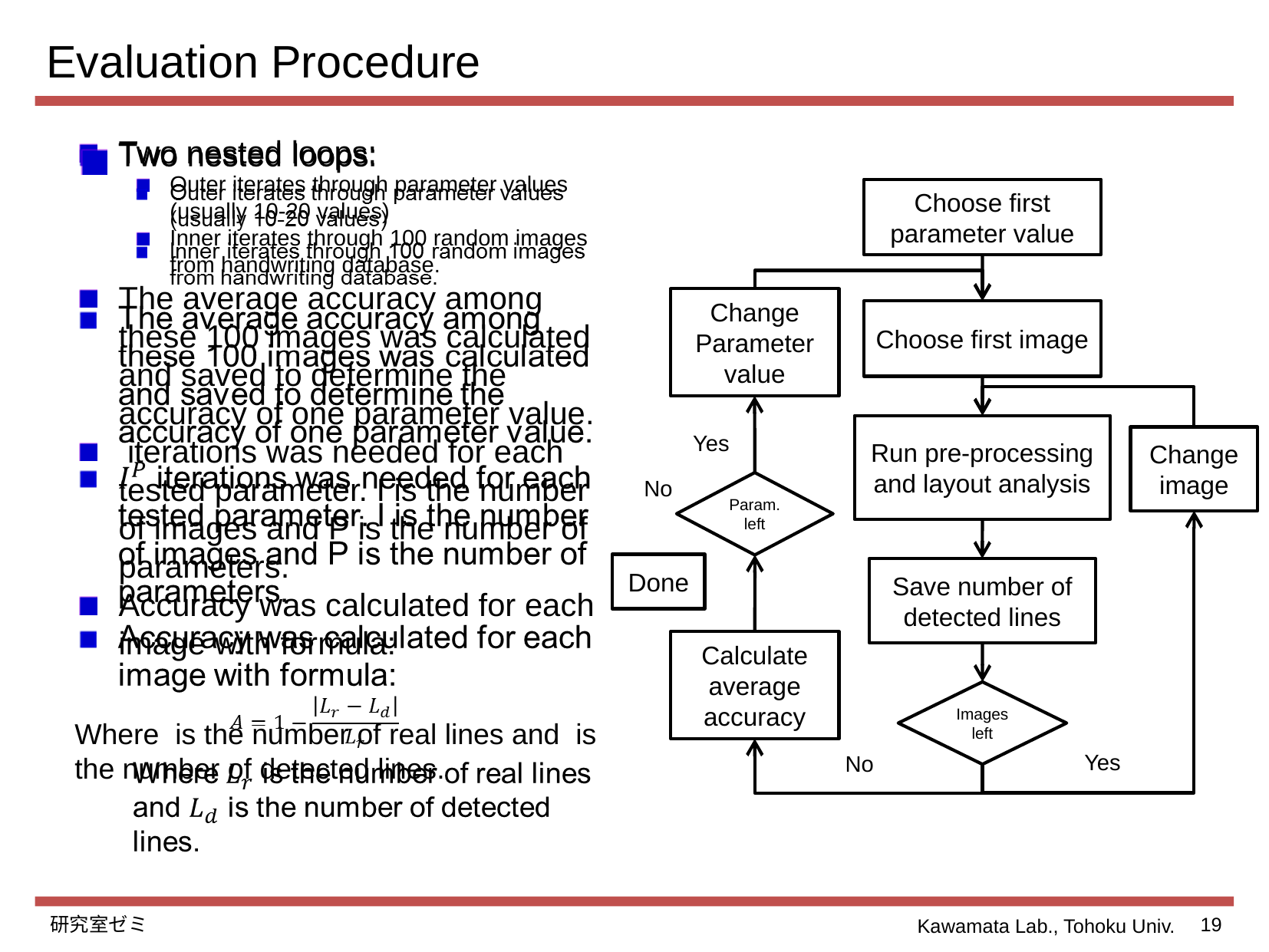

Evaluation Procedure
Two nested loops:
Outer iterates through parameter values (usually 10-20 values)
Inner iterates through 100 random images from handwriting database.
The average accuracy among these 100 images was calculated and saved to determine the accuracy of one parameter value.
 iterations was needed for each tested parameter. I is the number of images and P is the number of parameters.
Accuracy was calculated for each image with formula:

Where  is the number of real lines and  is the number of detected lines.

Choose first parameter value

Change Parameter value
Choose first image

Run pre-processing and layout analysis
Yes
Change image
No
Param. left

Done

Save number of detected lines
Calculate average accuracy

Images left
Yes
No
研究室ゼミ
19